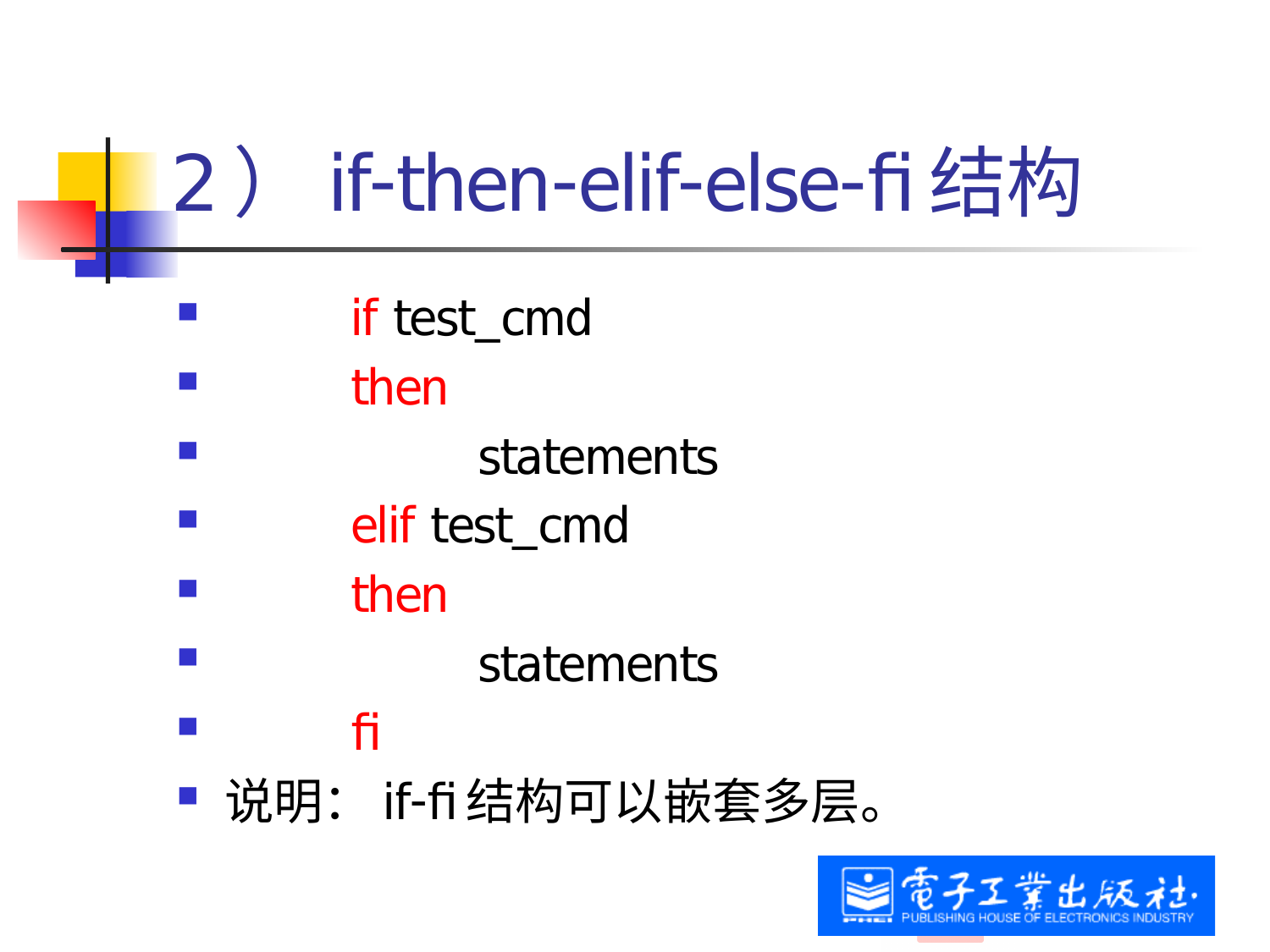

# 2）if-then-elif-else-fi结构
	if test_cmd
	then
		statements
	elif test_cmd
	then
		statements
	fi
说明：if-fi结构可以嵌套多层。